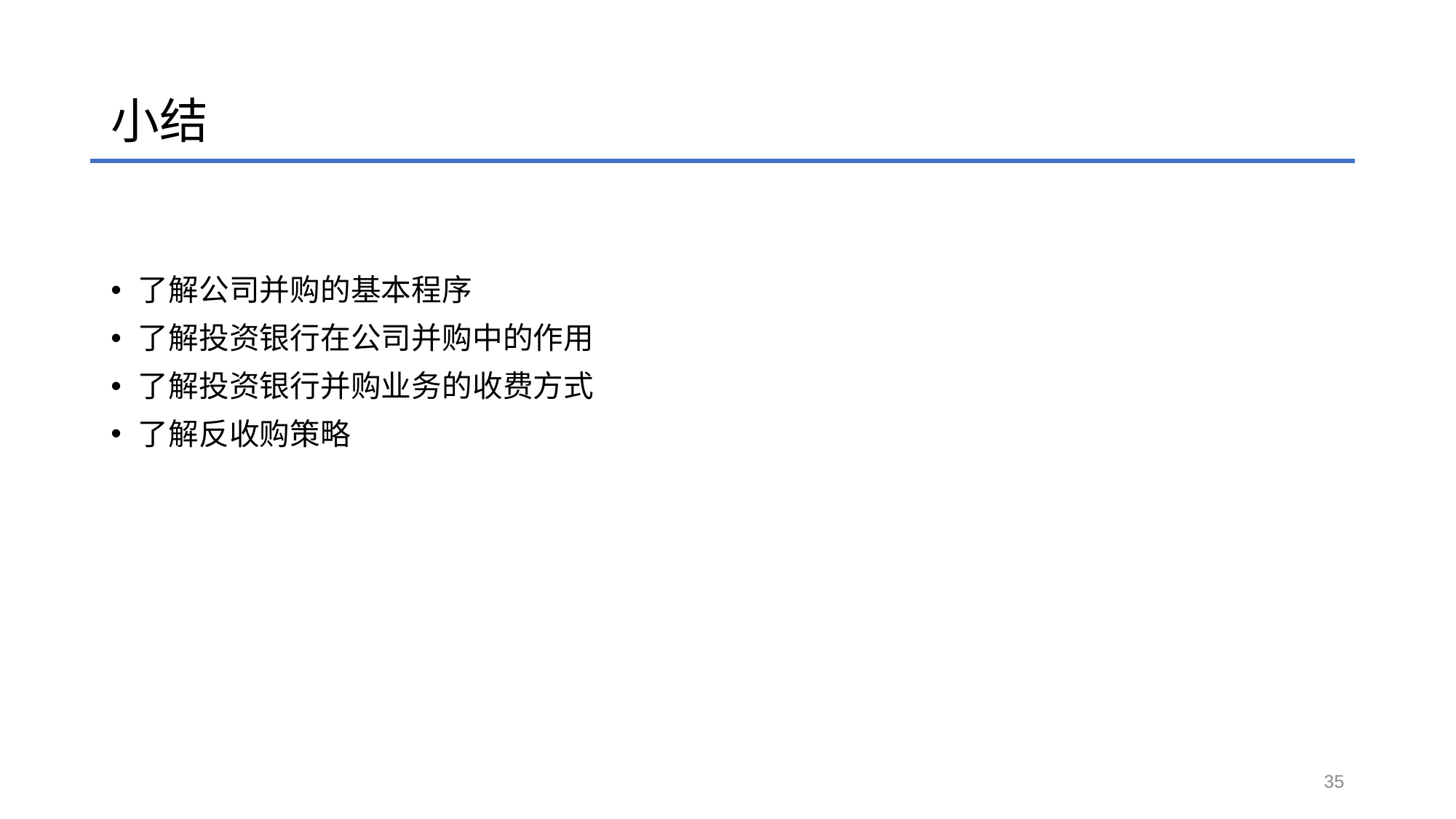

# 小结

了解公司并购的基本程序
了解投资银行在公司并购中的作用
了解投资银行并购业务的收费方式
了解反收购策略
35